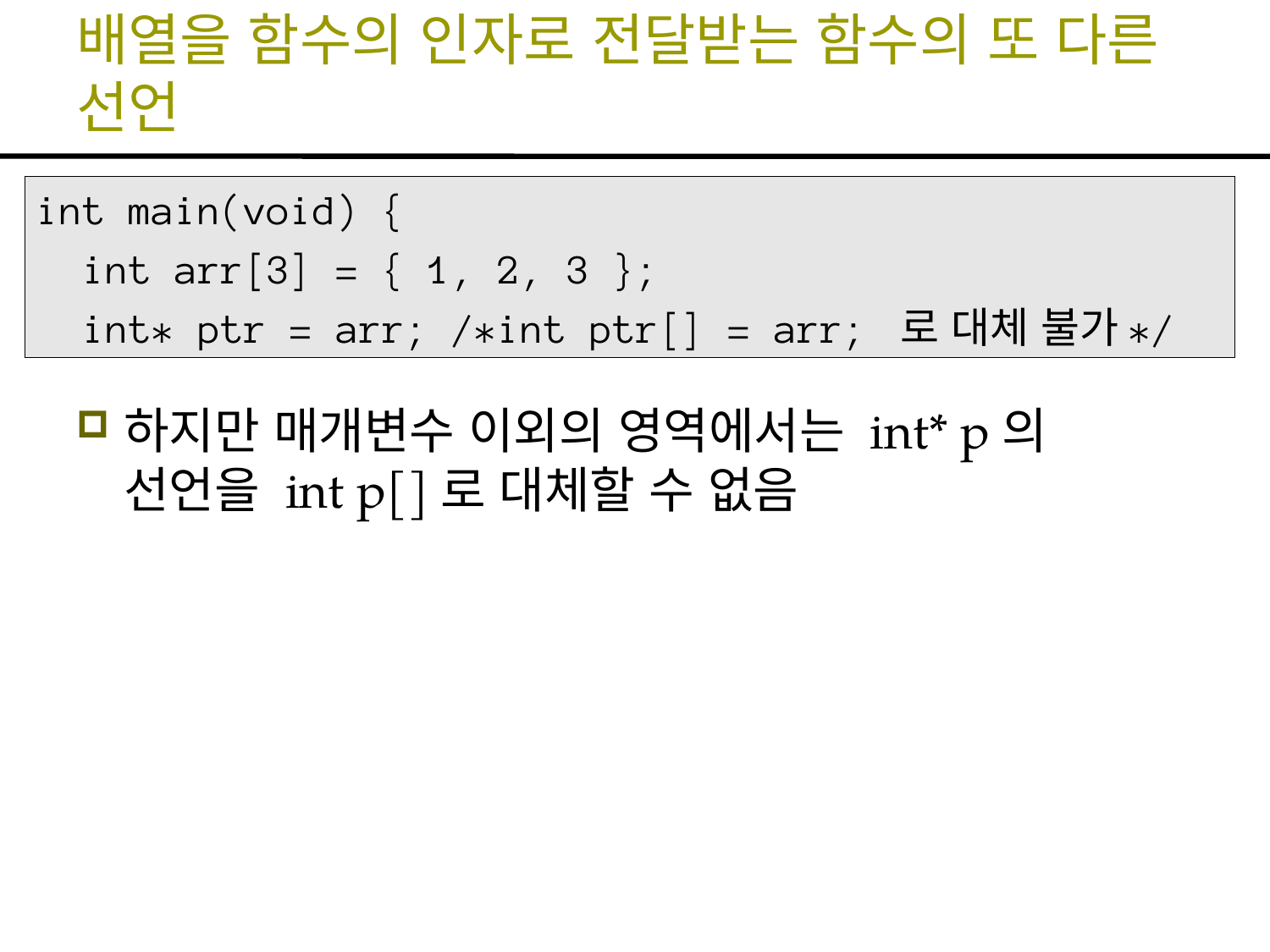

# 배열을 함수의 인자로 전달받는 함수의 또 다른 선언
int main(void) {
  int arr[3] = { 1, 2, 3 };
  int* ptr = arr; /*int ptr[] = arr; 로 대체 불가*/
하지만 매개변수 이외의 영역에서는 int* p의 선언을 int p[]로 대체할 수 없음